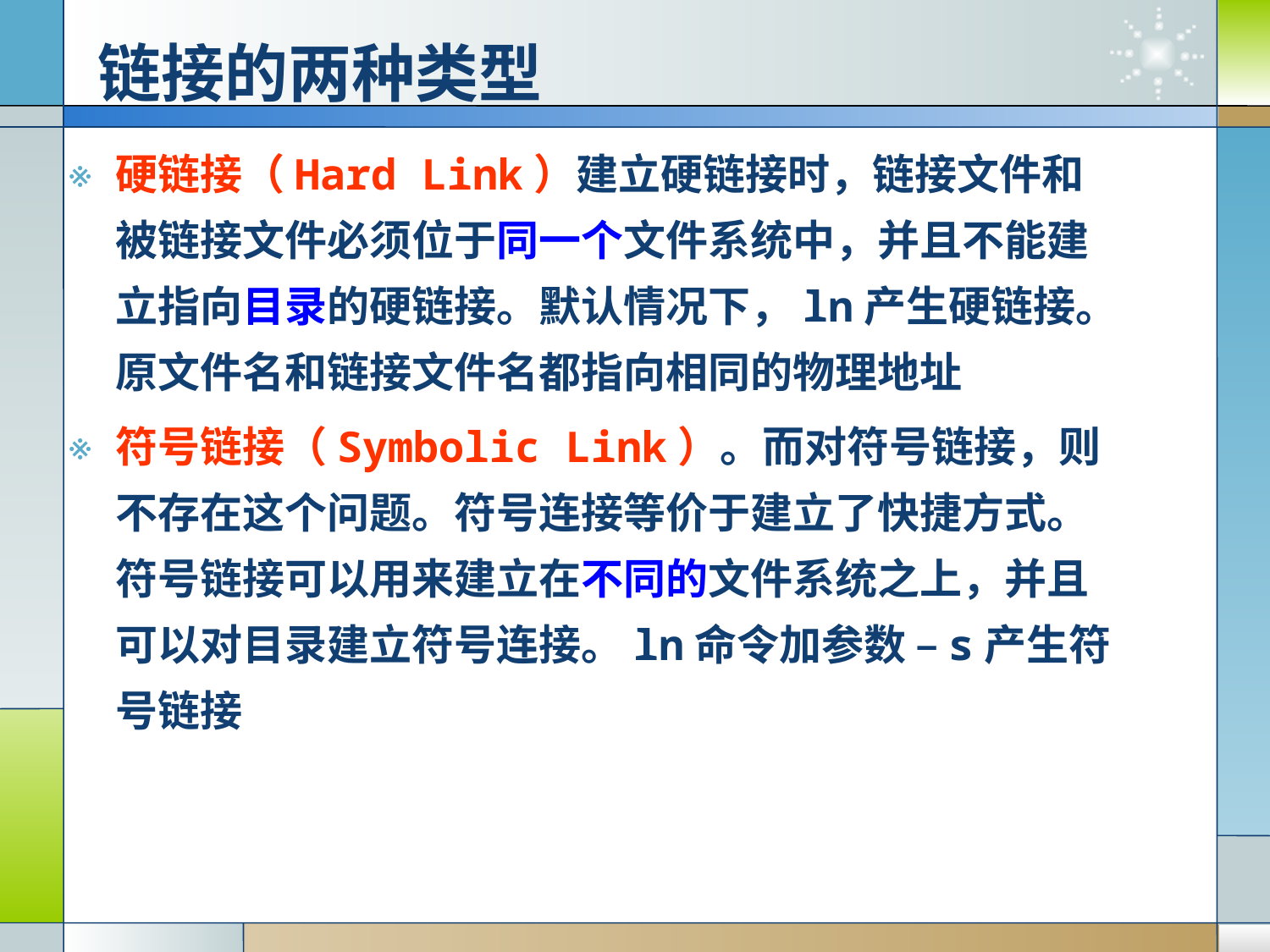

# 链接的两种类型
硬链接（Hard Link）建立硬链接时，链接文件和被链接文件必须位于同一个文件系统中，并且不能建立指向目录的硬链接。默认情况下，ln产生硬链接。原文件名和链接文件名都指向相同的物理地址
符号链接（Symbolic Link）。而对符号链接，则不存在这个问题。符号连接等价于建立了快捷方式。符号链接可以用来建立在不同的文件系统之上，并且可以对目录建立符号连接。ln命令加参数 –s产生符号链接
50